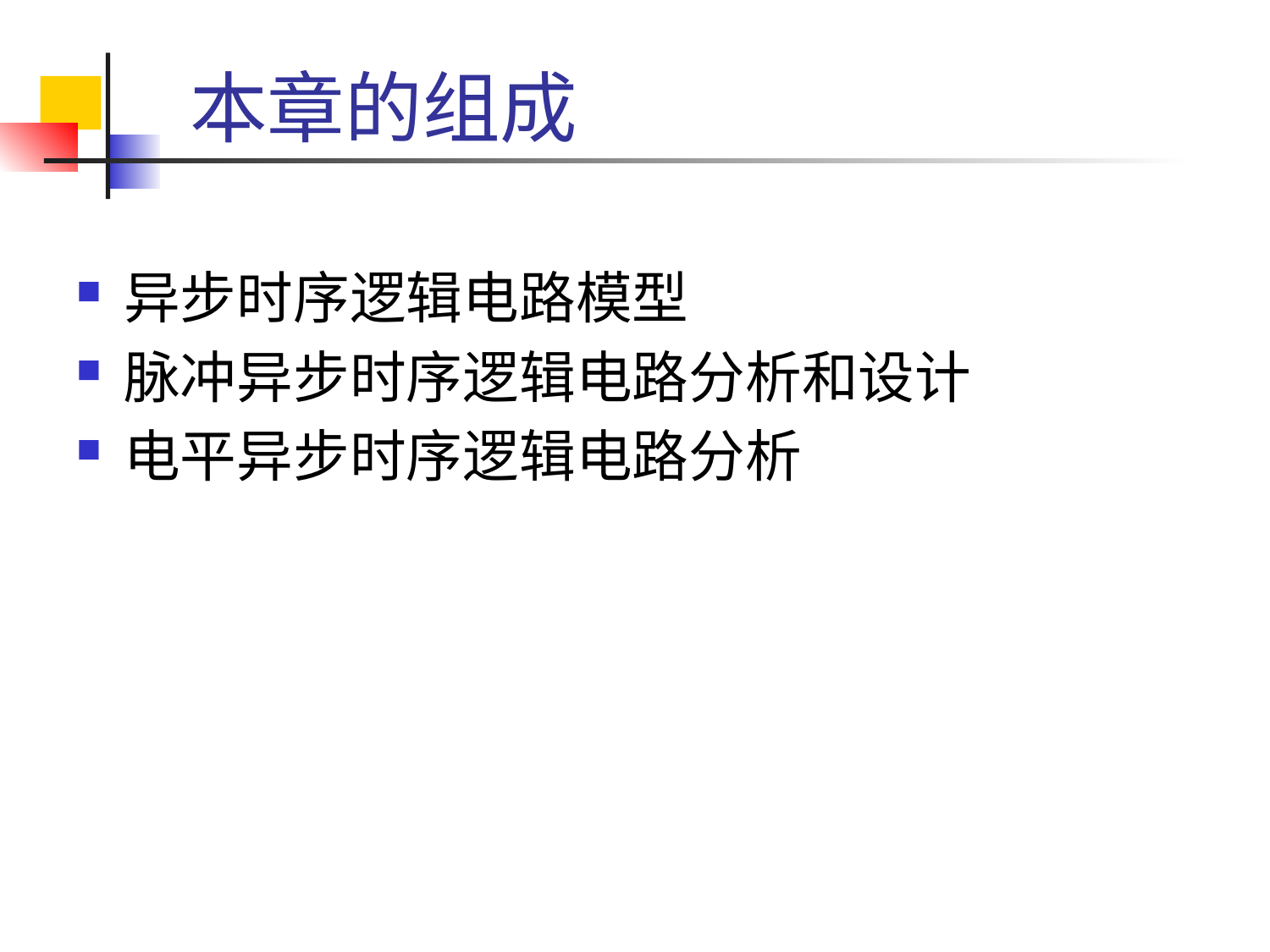

# 本章的组成
异步时序逻辑电路模型
脉冲异步时序逻辑电路分析和设计
电平异步时序逻辑电路分析